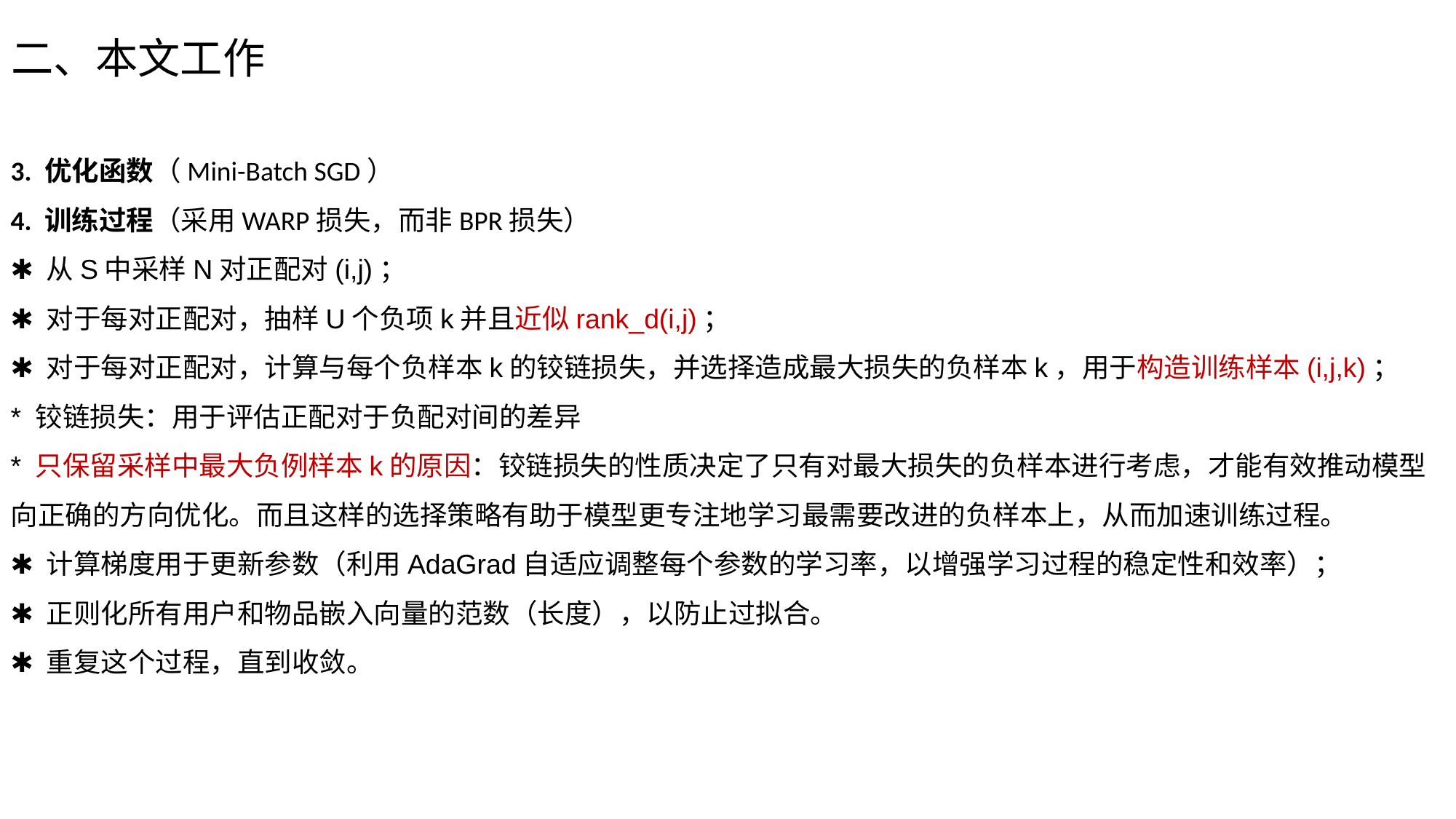

# 二、本文工作
3. 优化函数（Mini-Batch SGD）
4. 训练过程（采用WARP损失，而非BPR损失）
✱ 从S中采样N对正配对(i,j)；
✱ 对于每对正配对，抽样U个负项k并且近似rank_d(i,j)；
✱ 对于每对正配对，计算与每个负样本k的铰链损失，并选择造成最大损失的负样本k，用于构造训练样本(i,j,k)；
* 铰链损失：用于评估正配对于负配对间的差异
* 只保留采样中最大负例样本k的原因：铰链损失的性质决定了只有对最大损失的负样本进行考虑，才能有效推动模型向正确的方向优化。而且这样的选择策略有助于模型更专注地学习最需要改进的负样本上，从而加速训练过程。
✱ 计算梯度用于更新参数（利用AdaGrad自适应调整每个参数的学习率，以增强学习过程的稳定性和效率）；
✱ 正则化所有用户和物品嵌入向量的范数（长度），以防止过拟合。
✱ 重复这个过程，直到收敛。